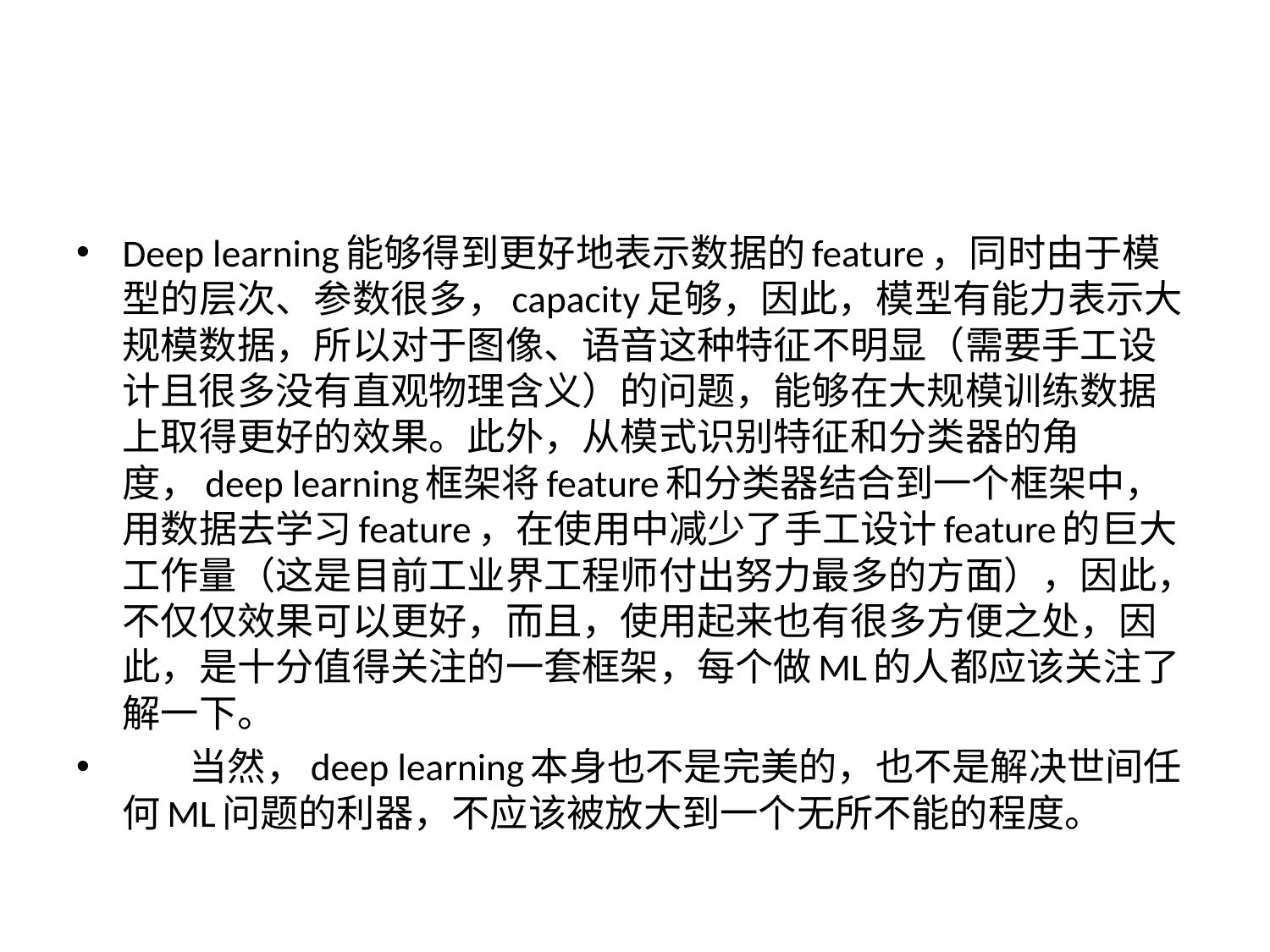

#
Deep learning能够得到更好地表示数据的feature，同时由于模型的层次、参数很多，capacity足够，因此，模型有能力表示大规模数据，所以对于图像、语音这种特征不明显（需要手工设计且很多没有直观物理含义）的问题，能够在大规模训练数据上取得更好的效果。此外，从模式识别特征和分类器的角度，deep learning框架将feature和分类器结合到一个框架中，用数据去学习feature，在使用中减少了手工设计feature的巨大工作量（这是目前工业界工程师付出努力最多的方面），因此，不仅仅效果可以更好，而且，使用起来也有很多方便之处，因此，是十分值得关注的一套框架，每个做ML的人都应该关注了解一下。
       当然，deep learning本身也不是完美的，也不是解决世间任何ML问题的利器，不应该被放大到一个无所不能的程度。